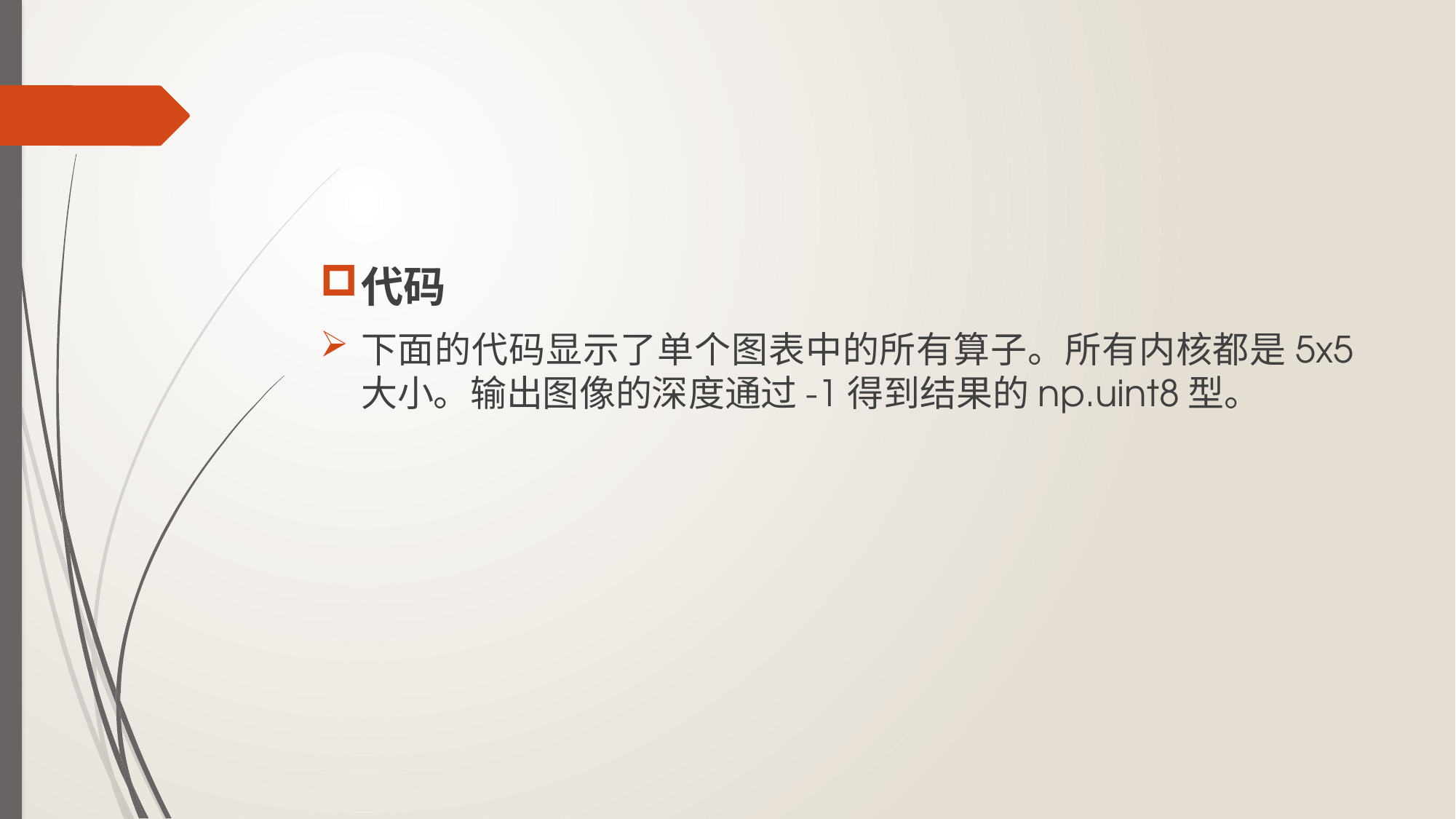

#
代码
下面的代码显示了单个图表中的所有算子。所有内核都是5x5大小。输出图像的深度通过-1得到结果的np.uint8型。